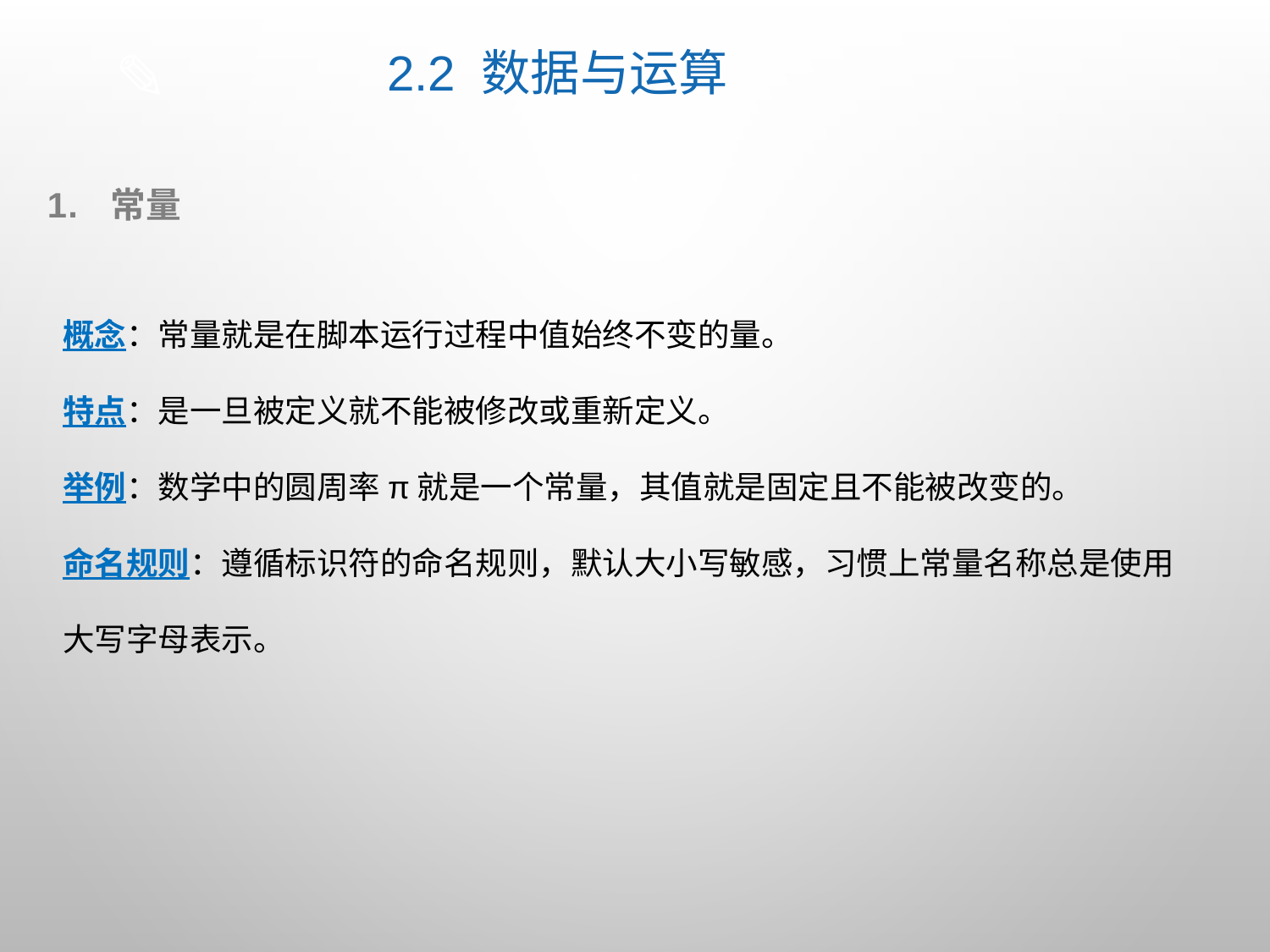

# 2.2 数据与运算
常量
概念：常量就是在脚本运行过程中值始终不变的量。
特点：是一旦被定义就不能被修改或重新定义。
举例：数学中的圆周率π就是一个常量，其值就是固定且不能被改变的。
命名规则：遵循标识符的命名规则，默认大小写敏感，习惯上常量名称总是使用大写字母表示。